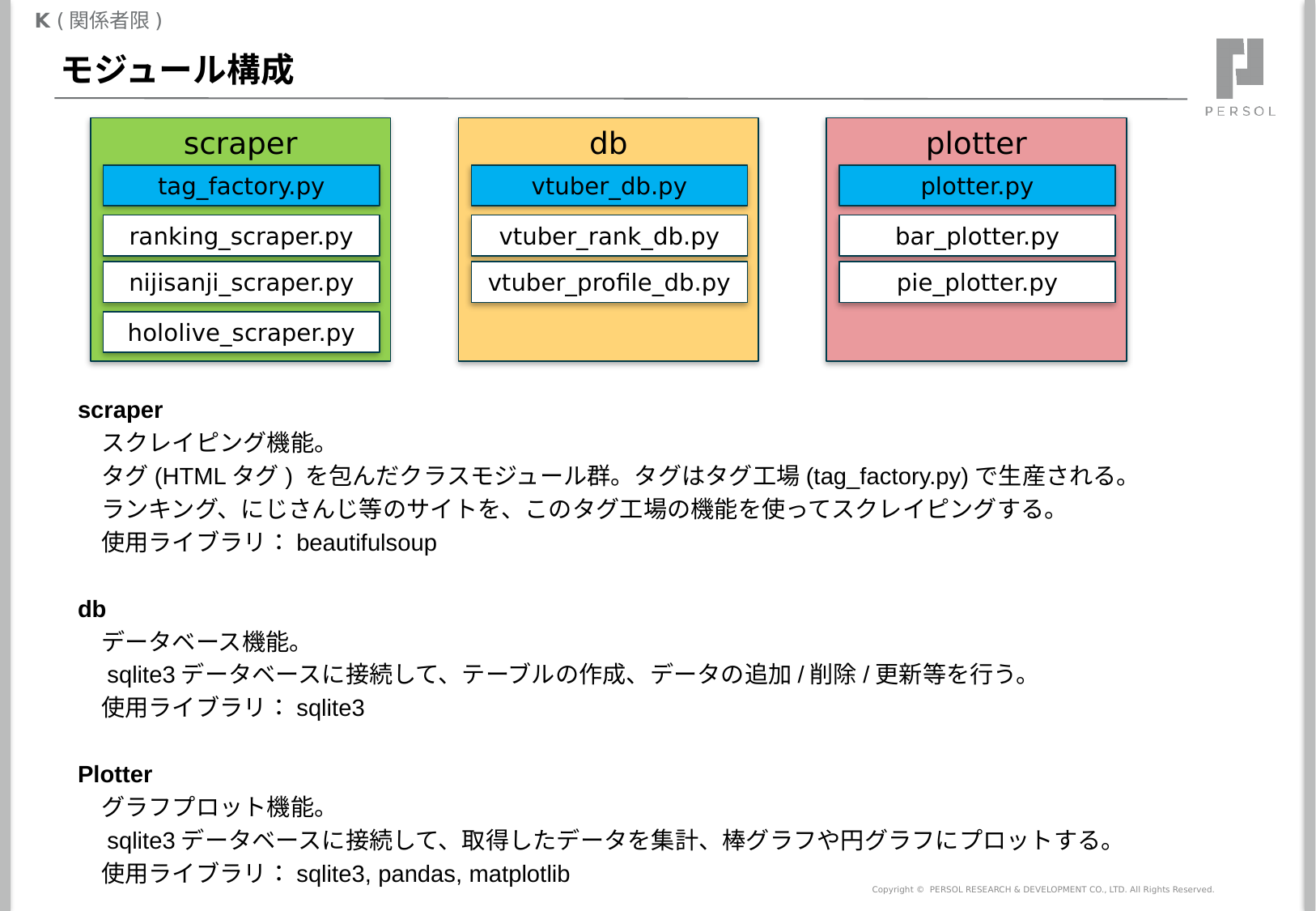

# モジュール構成
scraper
tag_factory.py
ranking_scraper.py
nijisanji_scraper.py
hololive_scraper.py
db
vtuber_db.py
vtuber_rank_db.py
vtuber_profile_db.py
plotter
plotter.py
bar_plotter.py
pie_plotter.py
scraper
　スクレイピング機能。
　タグ(HTMLタグ) を包んだクラスモジュール群。タグはタグ工場(tag_factory.py)で生産される。
　ランキング、にじさんじ等のサイトを、このタグ工場の機能を使ってスクレイピングする。
　使用ライブラリ：beautifulsoup

db
　データベース機能。
　sqlite3データベースに接続して、テーブルの作成、データの追加/削除/更新等を行う。
　使用ライブラリ：sqlite3

Plotter
　グラフプロット機能。
　sqlite3データベースに接続して、取得したデータを集計、棒グラフや円グラフにプロットする。
　使用ライブラリ：sqlite3, pandas, matplotlib